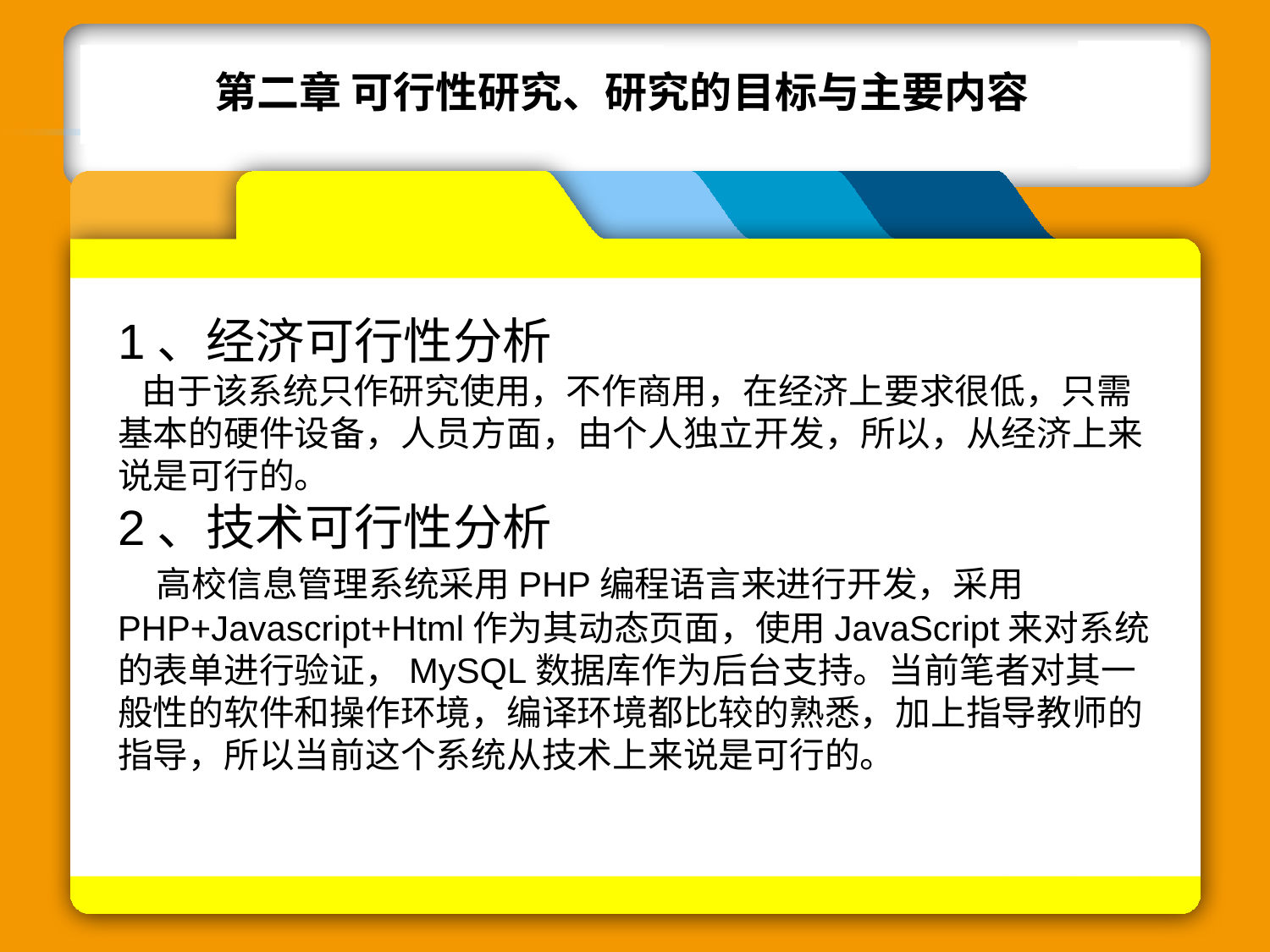

第二章 可行性研究、研究的目标与主要内容

1、经济可行性分析
  由于该系统只作研究使用，不作商用，在经济上要求很低，只需基本的硬件设备，人员方面，由个人独立开发，所以，从经济上来说是可行的。
2、技术可行性分析
   高校信息管理系统采用PHP编程语言来进行开发，采用PHP+Javascript+Html作为其动态页面，使用JavaScript来对系统的表单进行验证，MySQL数据库作为后台支持。当前笔者对其一般性的软件和操作环境，编译环境都比较的熟悉，加上指导教师的指导，所以当前这个系统从技术上来说是可行的。